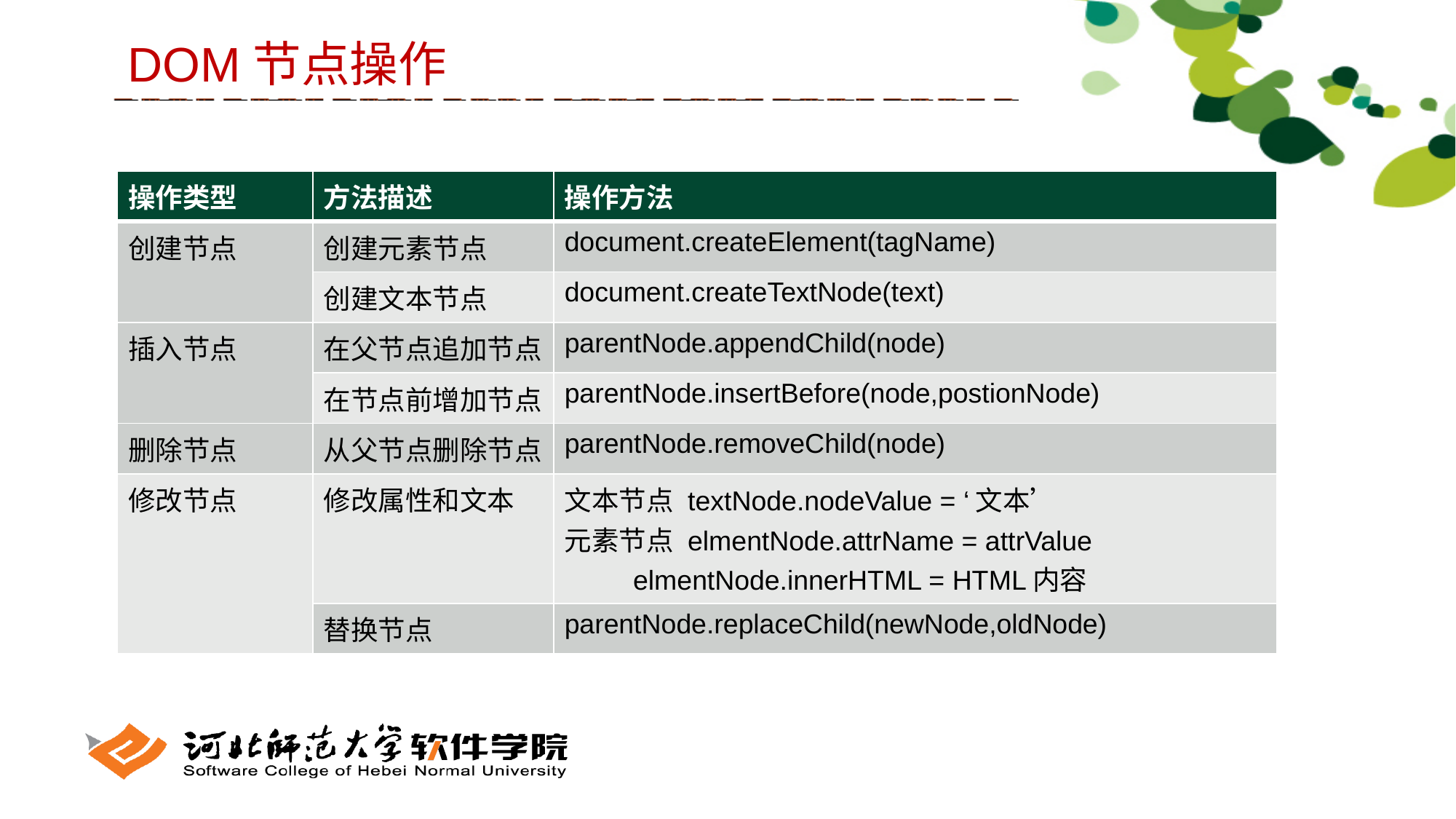

DOM节点操作
| 操作类型 | 方法描述 | 操作方法 |
| --- | --- | --- |
| 创建节点 | 创建元素节点 | document.createElement(tagName) |
|  | 创建文本节点 | document.createTextNode(text) |
| 插入节点 | 在父节点追加节点 | parentNode.appendChild(node) |
|  | 在节点前增加节点 | parentNode.insertBefore(node,postionNode) |
| 删除节点 | 从父节点删除节点 | parentNode.removeChild(node) |
| 修改节点 | 修改属性和文本 | 文本节点 textNode.nodeValue = ‘文本’ 元素节点 elmentNode.attrName = attrValue elmentNode.innerHTML = HTML内容 |
|  | 替换节点 | parentNode.replaceChild(newNode,oldNode) |